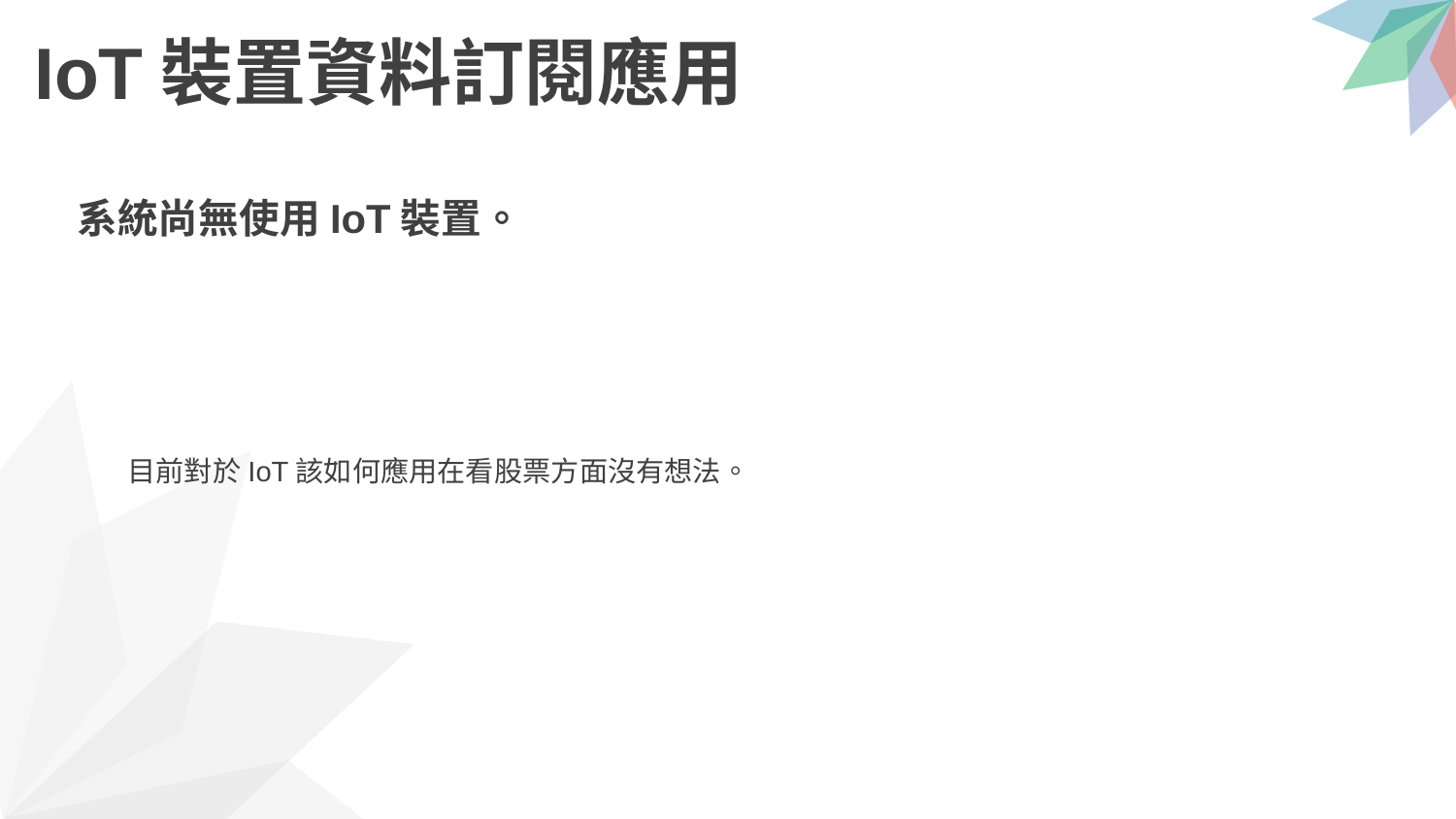

# IoT裝置資料訂閱應用
系統尚無使用IoT裝置。

目前對於IoT該如何應用在看股票方面沒有想法。